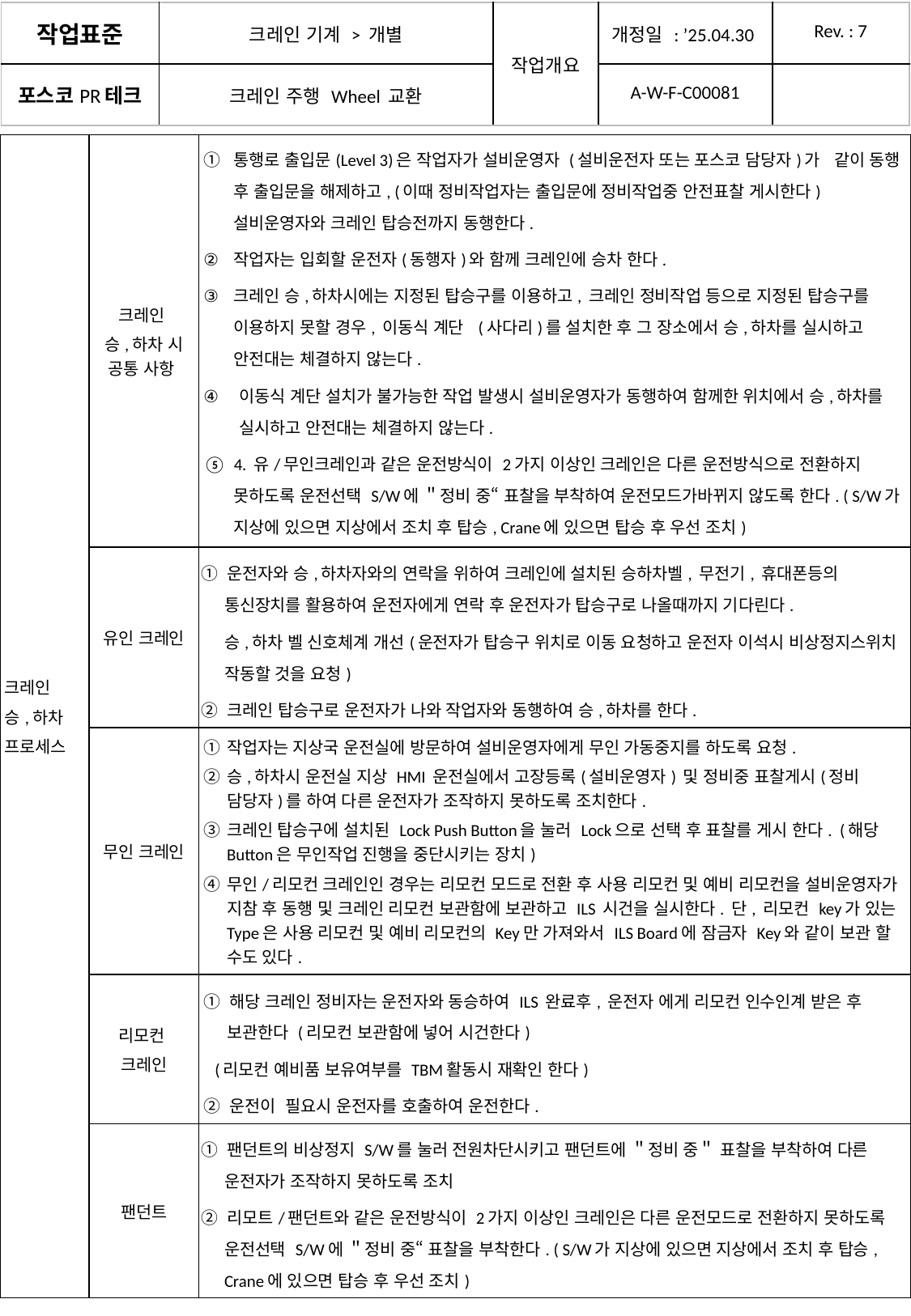

| 크레인 승,하차 프로세스 | 크레인 승,하차 시 공통 사항 | 통행로 출입문(Level 3)은 작업자가 설비운영자 (설비운전자 또는 포스코 담당자)가 같이 동행 후 출입문을 해제하고, (이때 정비작업자는 출입문에 정비작업중 안전표찰 게시한다) 설비운영자와 크레인 탑승전까지 동행한다. 작업자는 입회할 운전자(동행자)와 함께 크레인에 승차 한다. 크레인 승,하차시에는 지정된 탑승구를 이용하고, 크레인 정비작업 등으로 지정된 탑승구를 이용하지 못할 경우, 이동식 계단 (사다리)를 설치한 후 그 장소에서 승,하차를 실시하고 안전대는 체결하지 않는다. 이동식 계단 설치가 불가능한 작업 발생시 설비운영자가 동행하여 함께한 위치에서 승,하차를 실시하고 안전대는 체결하지 않는다. 4. 유/무인크레인과 같은 운전방식이 2가지 이상인 크레인은 다른 운전방식으로 전환하지 못하도록 운전선택 S/W에 ＂정비 중“ 표찰을 부착하여 운전모드가바뀌지 않도록 한다. ( S/W가 지상에 있으면 지상에서 조치 후 탑승, Crane에 있으면 탑승 후 우선 조치) |
| --- | --- | --- |
|  | 유인 크레인 | ① 운전자와 승,하차자와의 연락을 위하여 크레인에 설치된 승하차벨, 무전기, 휴대폰등의 통신장치를 활용하여 운전자에게 연락 후 운전자가 탑승구로 나올때까지 기다린다. 승,하차 벨 신호체계 개선(운전자가 탑승구 위치로 이동 요청하고 운전자 이석시 비상정지스위치 작동할 것을 요청) ② 크레인 탑승구로 운전자가 나와 작업자와 동행하여 승,하차를 한다. |
|  | 무인 크레인 | 작업자는 지상국 운전실에 방문하여 설비운영자에게 무인 가동중지를 하도록 요청. 승,하차시 운전실 지상 HMI 운전실에서 고장등록(설비운영자) 및 정비중 표찰게시(정비 담당자)를 하여 다른 운전자가 조작하지 못하도록 조치한다. 크레인 탑승구에 설치된 Lock Push Button을 눌러 Lock으로 선택 후 표찰를 게시 한다. (해당 Button은 무인작업 진행을 중단시키는 장치) 무인/리모컨 크레인인 경우는 리모컨 모드로 전환 후 사용 리모컨 및 예비 리모컨을 설비운영자가 지참 후 동행 및 크레인 리모컨 보관함에 보관하고 ILS 시건을 실시한다. 단, 리모컨 key가 있는 Type은 사용 리모컨 및 예비 리모컨의 Key만 가져와서 ILS Board에 잠금자 Key와 같이 보관 할 수도 있다. |
|  | 리모컨 크레인 | ① 해당 크레인 정비자는 운전자와 동승하여 ILS 완료후, 운전자 에게 리모컨 인수인계 받은 후 보관한다 (리모컨 보관함에 넣어 시건한다) (리모컨 예비품 보유여부를 TBM활동시 재확인 한다) ② 운전이 필요시 운전자를 호출하여 운전한다. |
|  | 팬던트 | ① 팬던트의 비상정지 S/W를 눌러 전원차단시키고 팬던트에 ＂정비 중＂ 표찰을 부착하여 다른 운전자가 조작하지 못하도록 조치 ② 리모트/팬던트와 같은 운전방식이 2가지 이상인 크레인은 다른 운전모드로 전환하지 못하도록 운전선택 S/W에 ＂정비 중“ 표찰을 부착한다. ( S/W가 지상에 있으면 지상에서 조치 후 탑승, Crane에 있으면 탑승 후 우선 조치) |